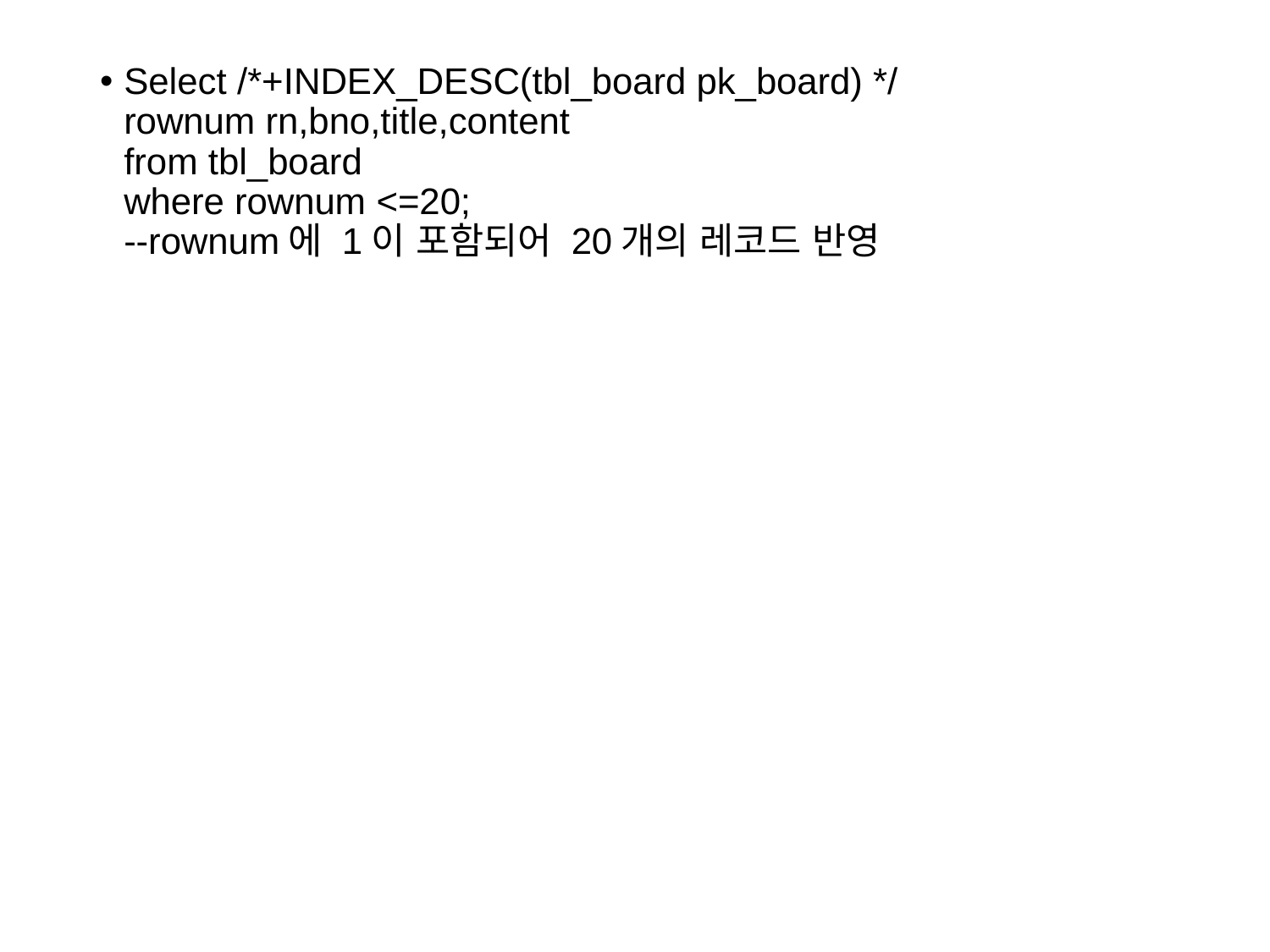

Select /*+INDEX_DESC(tbl_board pk_board) */
rownum rn,bno,title,content
from tbl_board
where rownum <=20;
--rownum에 1이 포함되어 20개의 레코드 반영